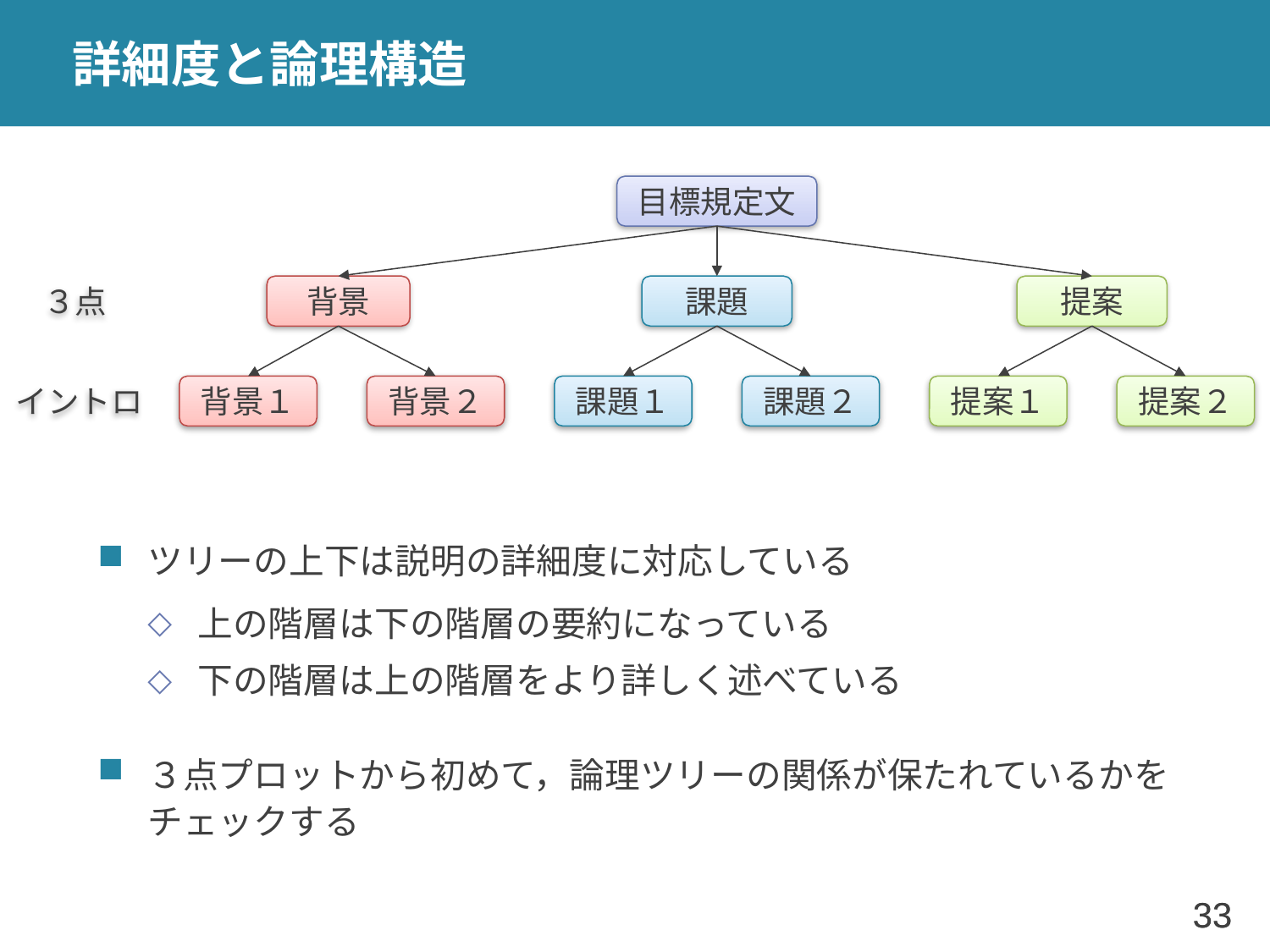

# 詳細度と論理構造
目標規定文
３点
背景
課題
提案
イントロ
背景１
背景２
課題１
課題２
提案１
提案２
ツリーの上下は説明の詳細度に対応している
上の階層は下の階層の要約になっている
下の階層は上の階層をより詳しく述べている
３点プロットから初めて，論理ツリーの関係が保たれているかをチェックする